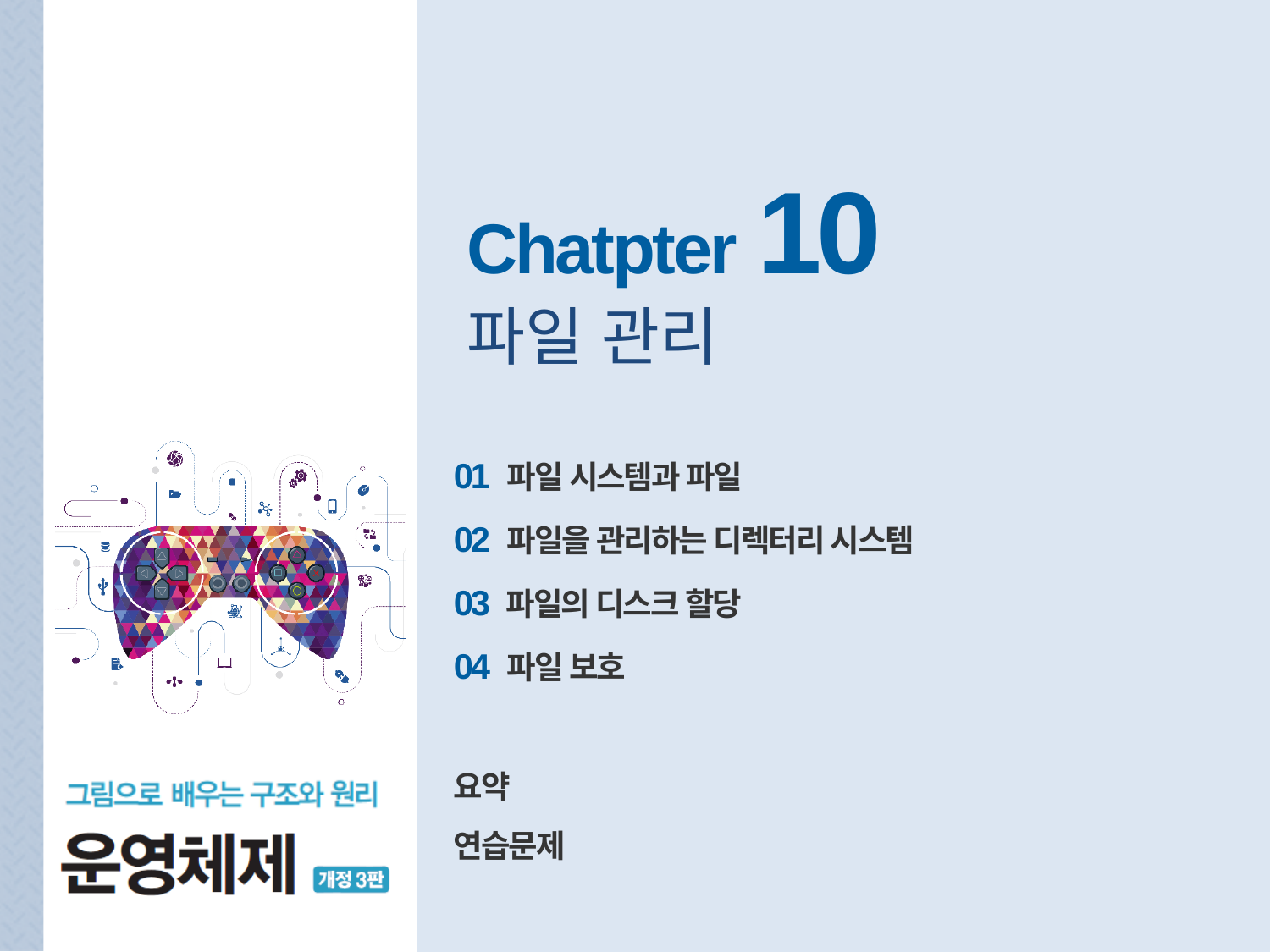

Chatpter 10
파일 관리
01 파일 시스템과 파일
02 파일을 관리하는 디렉터리 시스템
03 파일의 디스크 할당
04 파일 보호

요약
연습문제